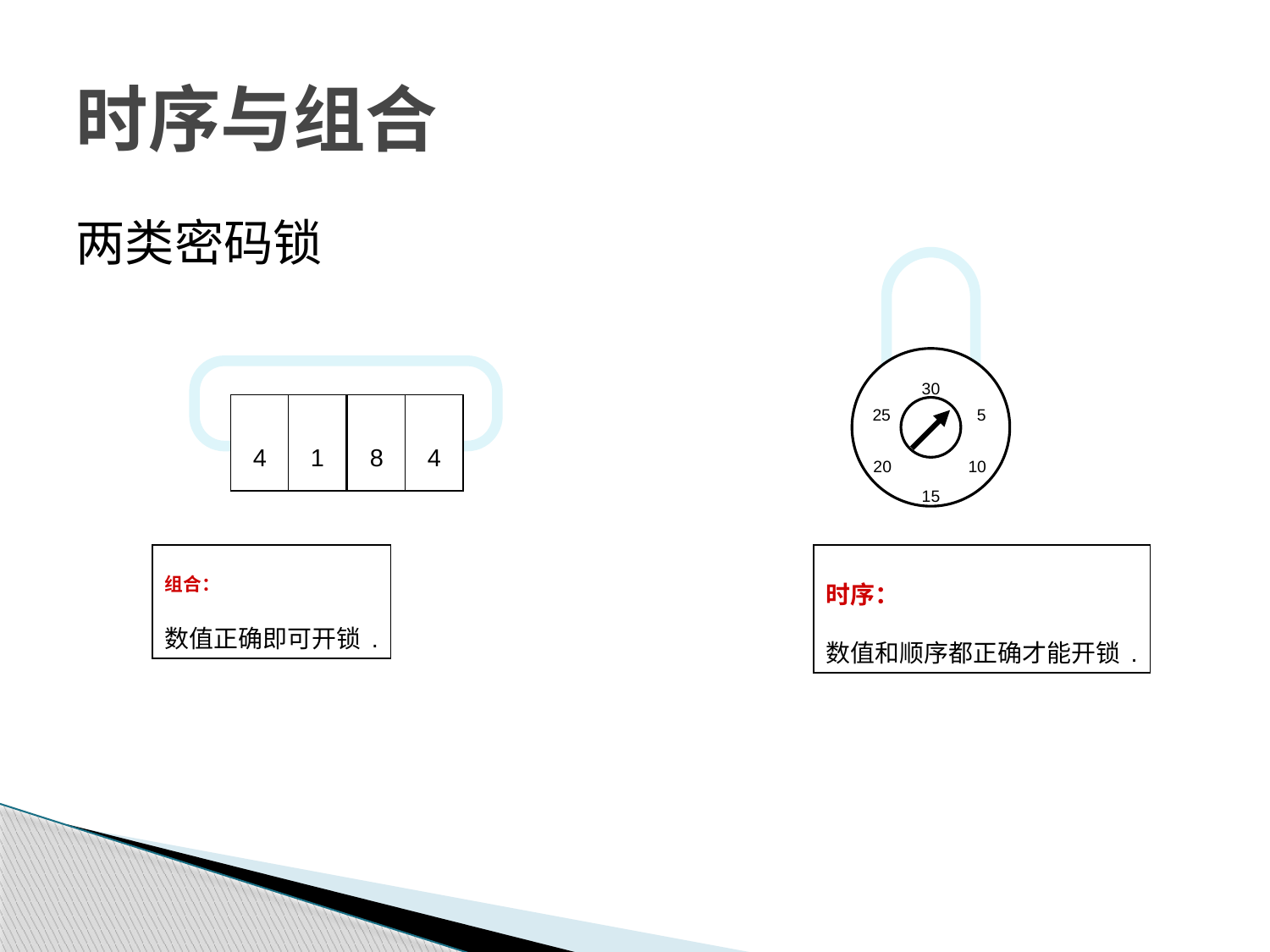

# 时序与组合
两类密码锁

30
25
5

20
10
15

4
1
8
4
组合：
数值正确即可开锁.
时序：
数值和顺序都正确才能开锁.